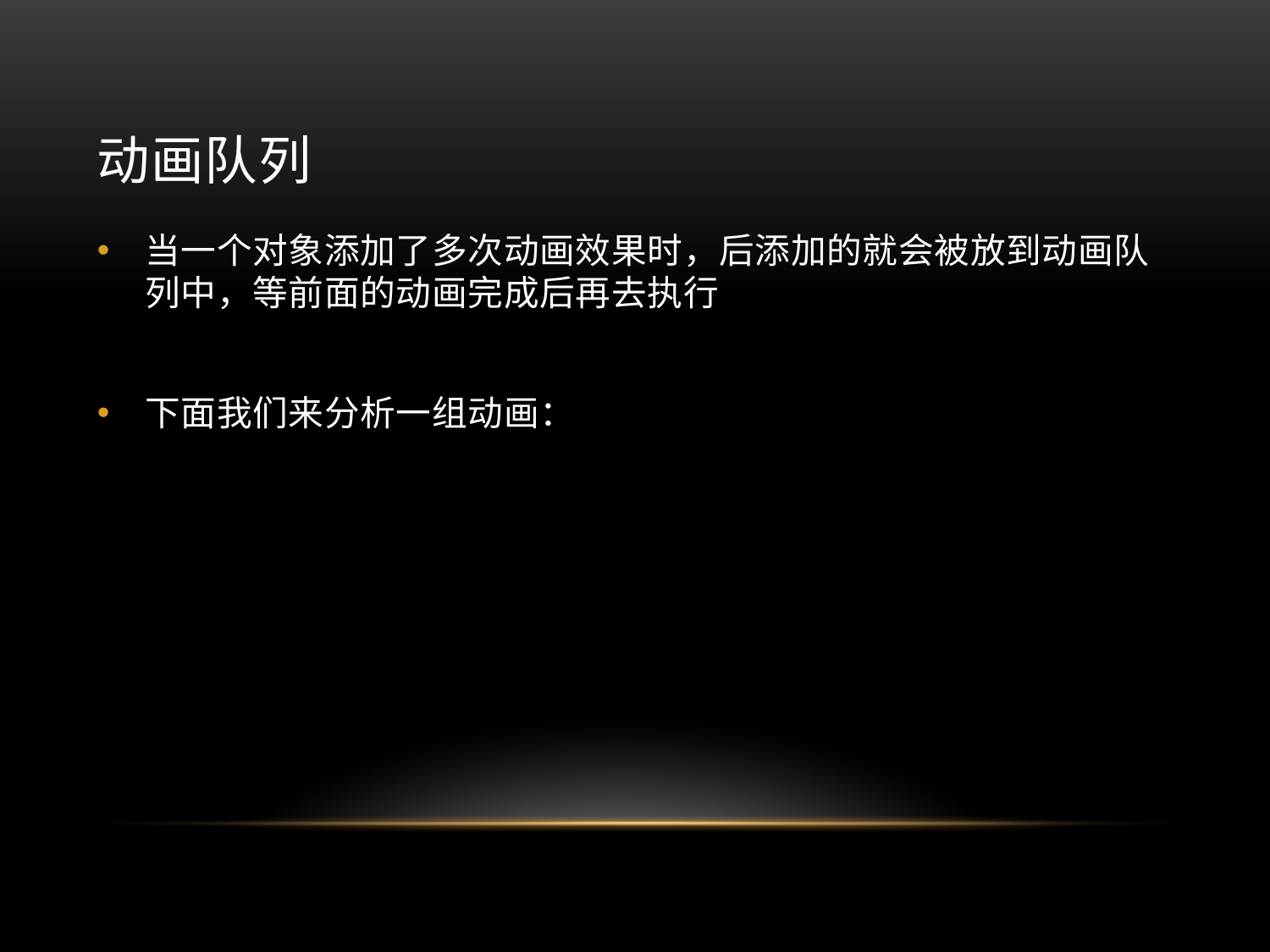

# 动画队列
当一个对象添加了多次动画效果时，后添加的就会被放到动画队列中，等前面的动画完成后再去执行

下面我们来分析一组动画：